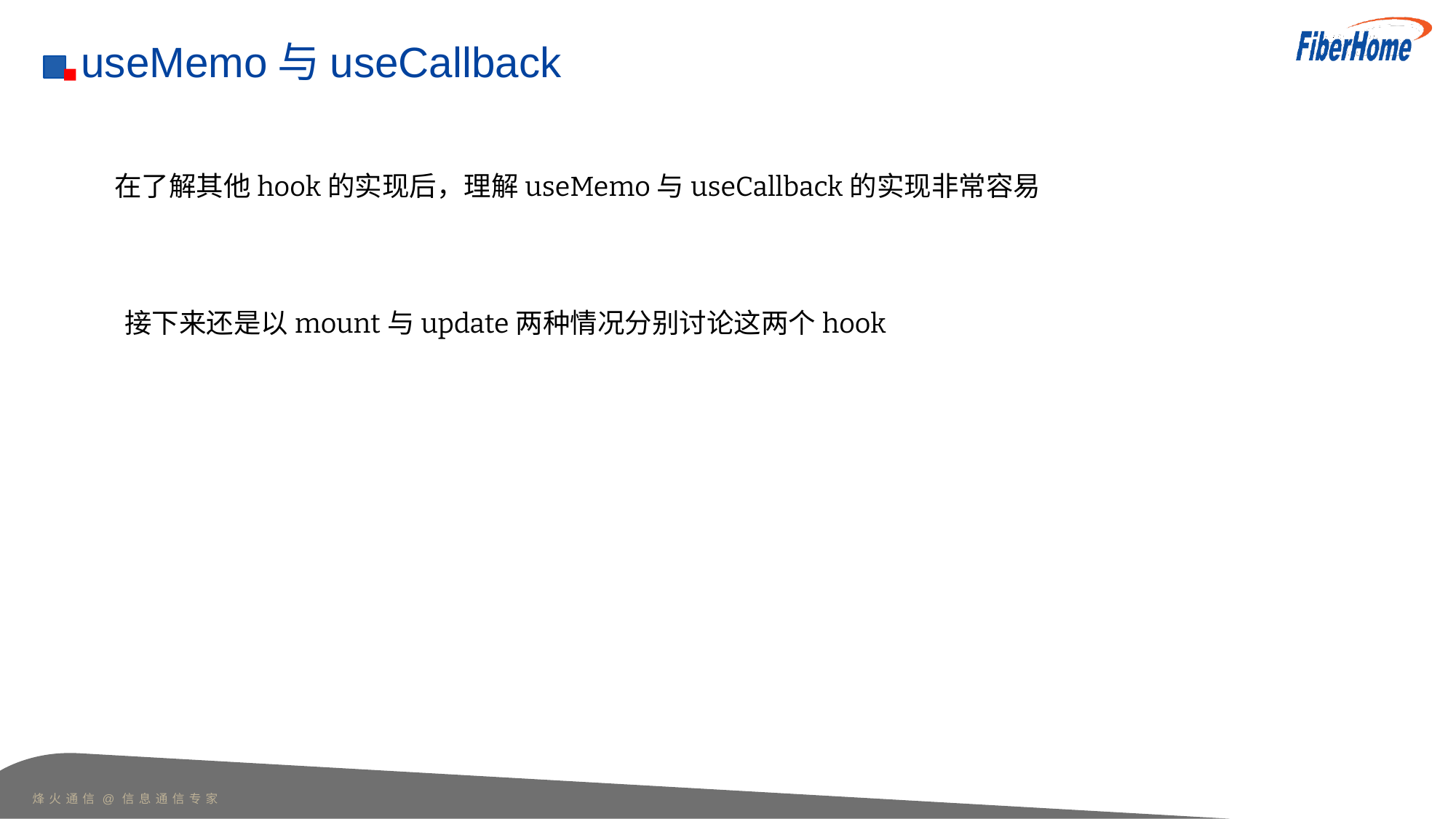

useMemo与useCallback
在了解其他hook的实现后，理解useMemo与useCallback的实现非常容易
接下来还是以mount与update两种情况分别讨论这两个hook